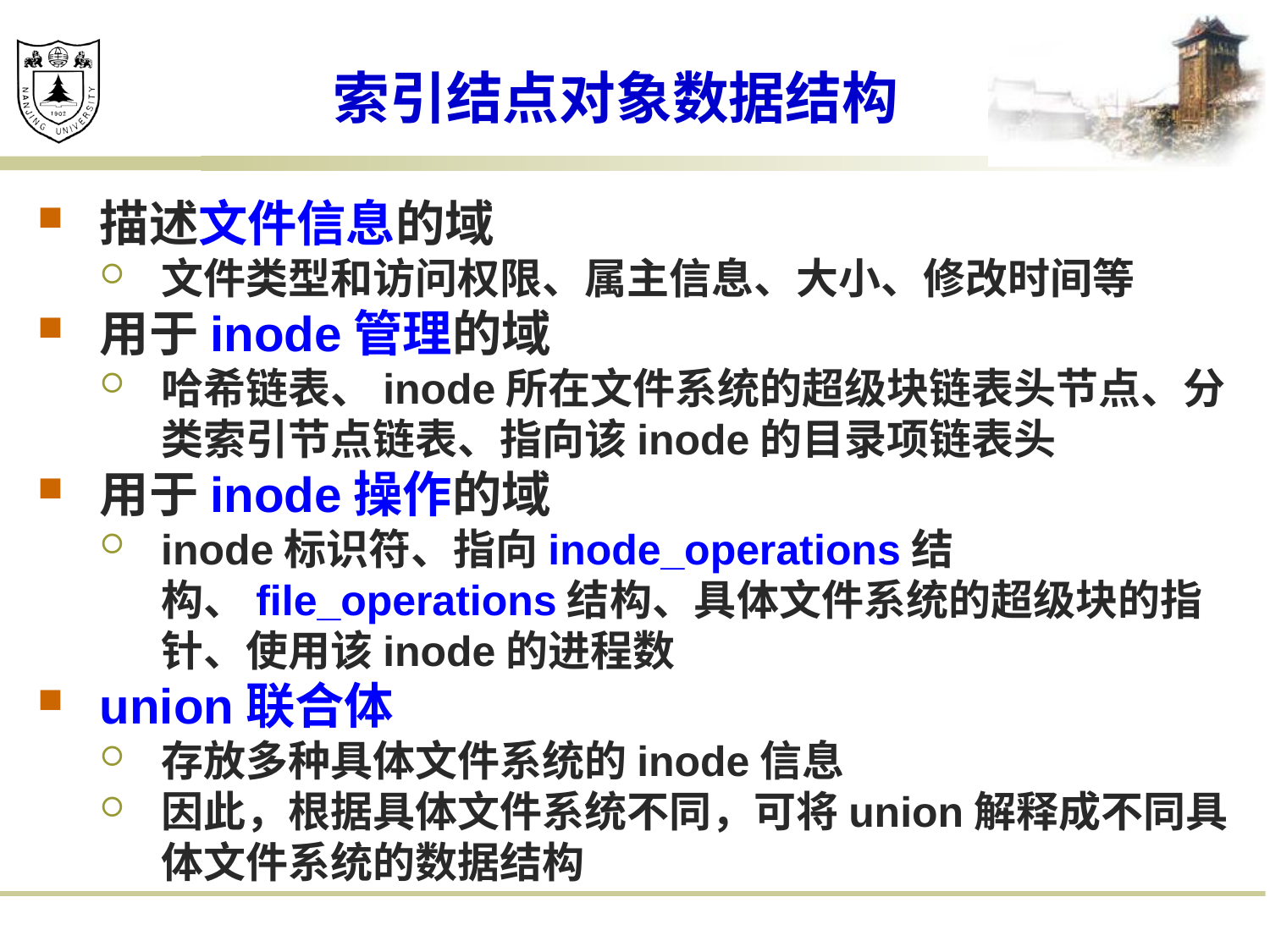

# 索引结点对象数据结构
描述文件信息的域
文件类型和访问权限、属主信息、大小、修改时间等
用于inode管理的域
哈希链表、inode所在文件系统的超级块链表头节点、分类索引节点链表、指向该inode的目录项链表头
用于inode操作的域
inode标识符、指向inode_operations结构、file_operations结构、具体文件系统的超级块的指针、使用该inode的进程数
union联合体
存放多种具体文件系统的inode信息
因此，根据具体文件系统不同，可将union解释成不同具体文件系统的数据结构

123